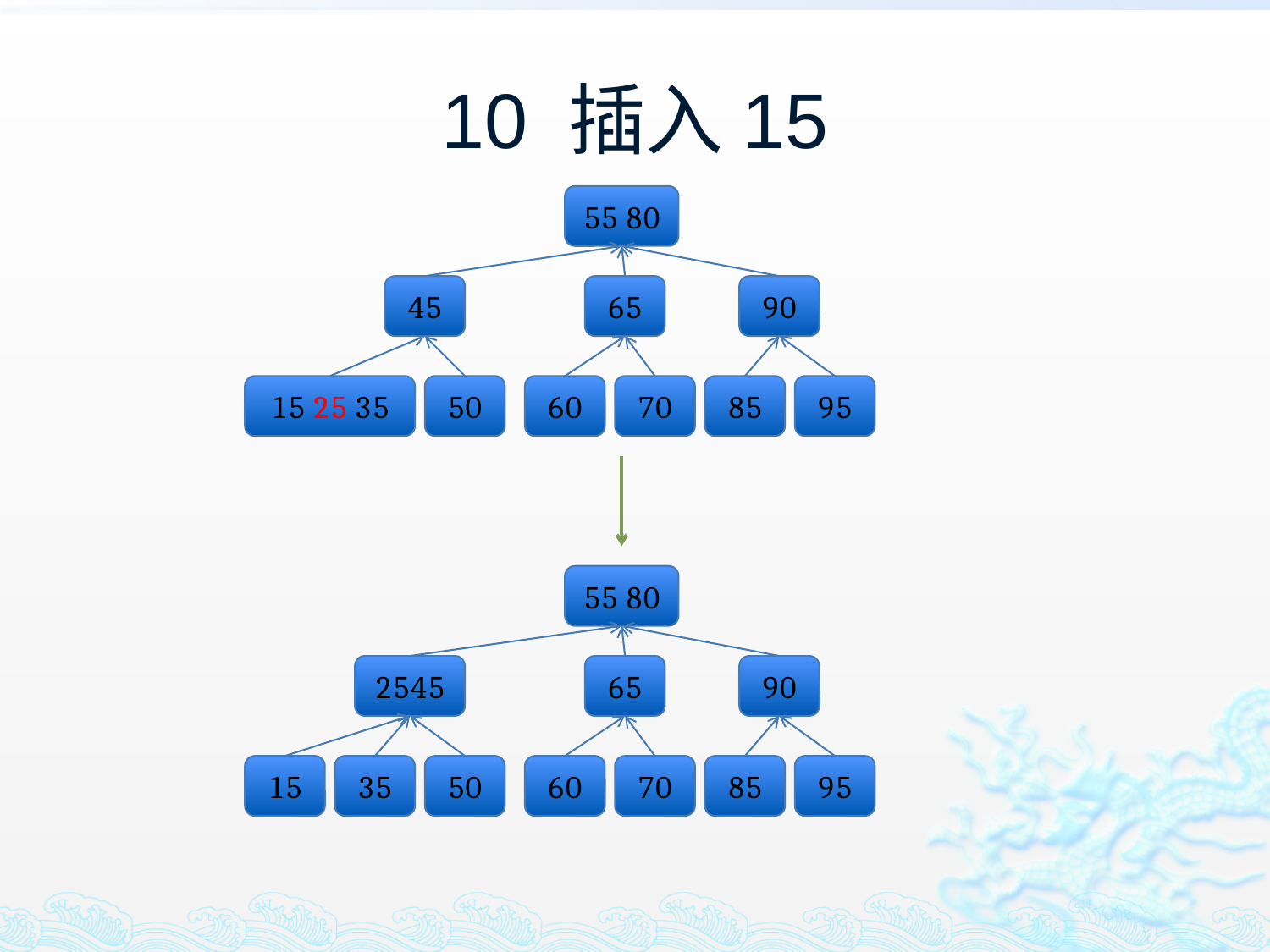

# 10 插入15
55 80
45
65
90
15 25 35
50
60
70
85
95
55 80
2545
65
90
15
35
50
60
70
85
95